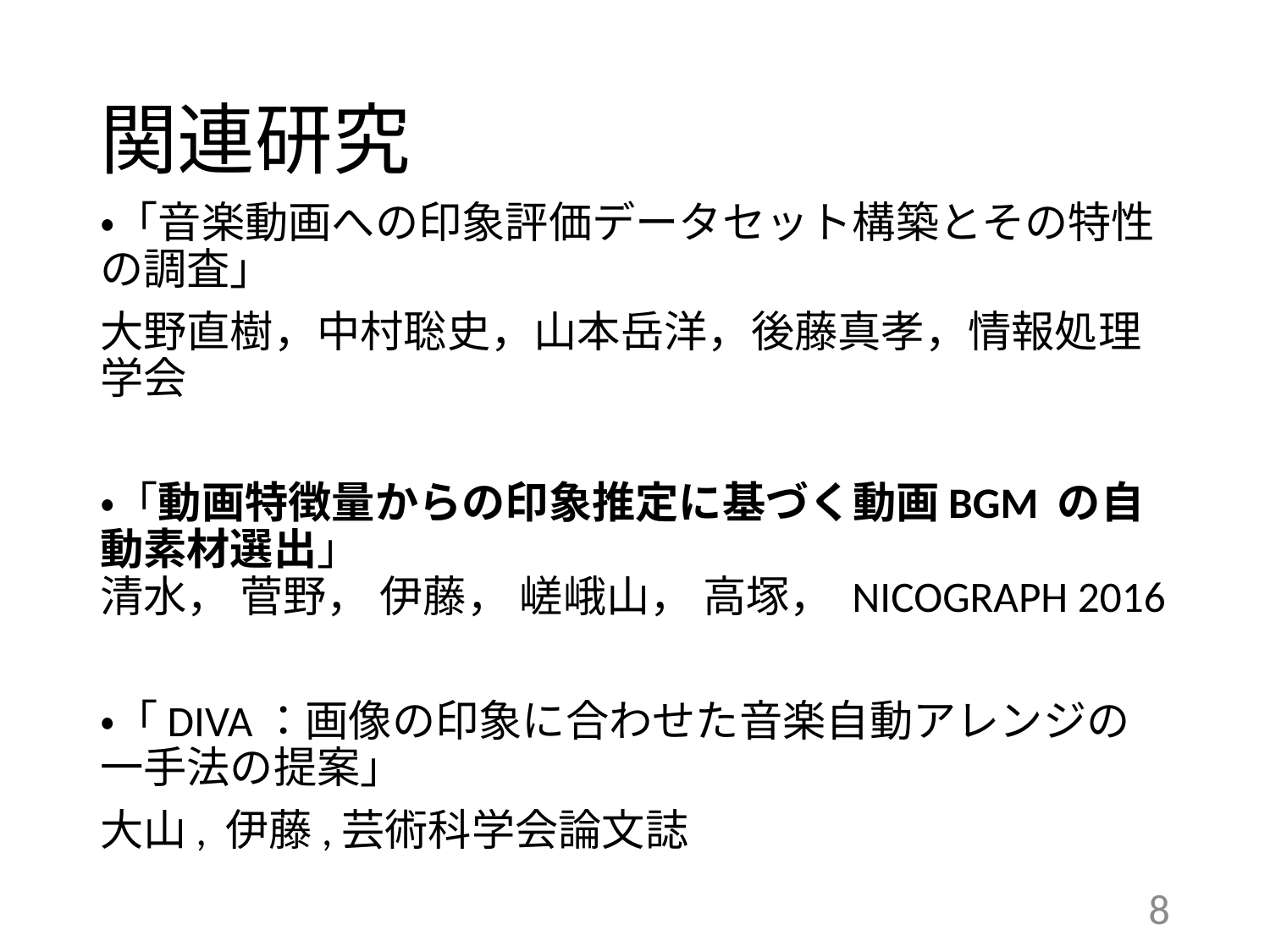

# 関連研究
・「音楽動画への印象評価データセット構築とその特性の調査」
大野直樹，中村聡史，山本岳洋，後藤真孝，情報処理学会

・「動画特徴量からの印象推定に基づく動画BGM の自動素材選出」
清水， 菅野， 伊藤， 嵯峨山， 高塚， NICOGRAPH 2016

・「DIVA：画像の印象に合わせた音楽自動アレンジの一手法の提案」
大山, 伊藤,芸術科学会論文誌

8